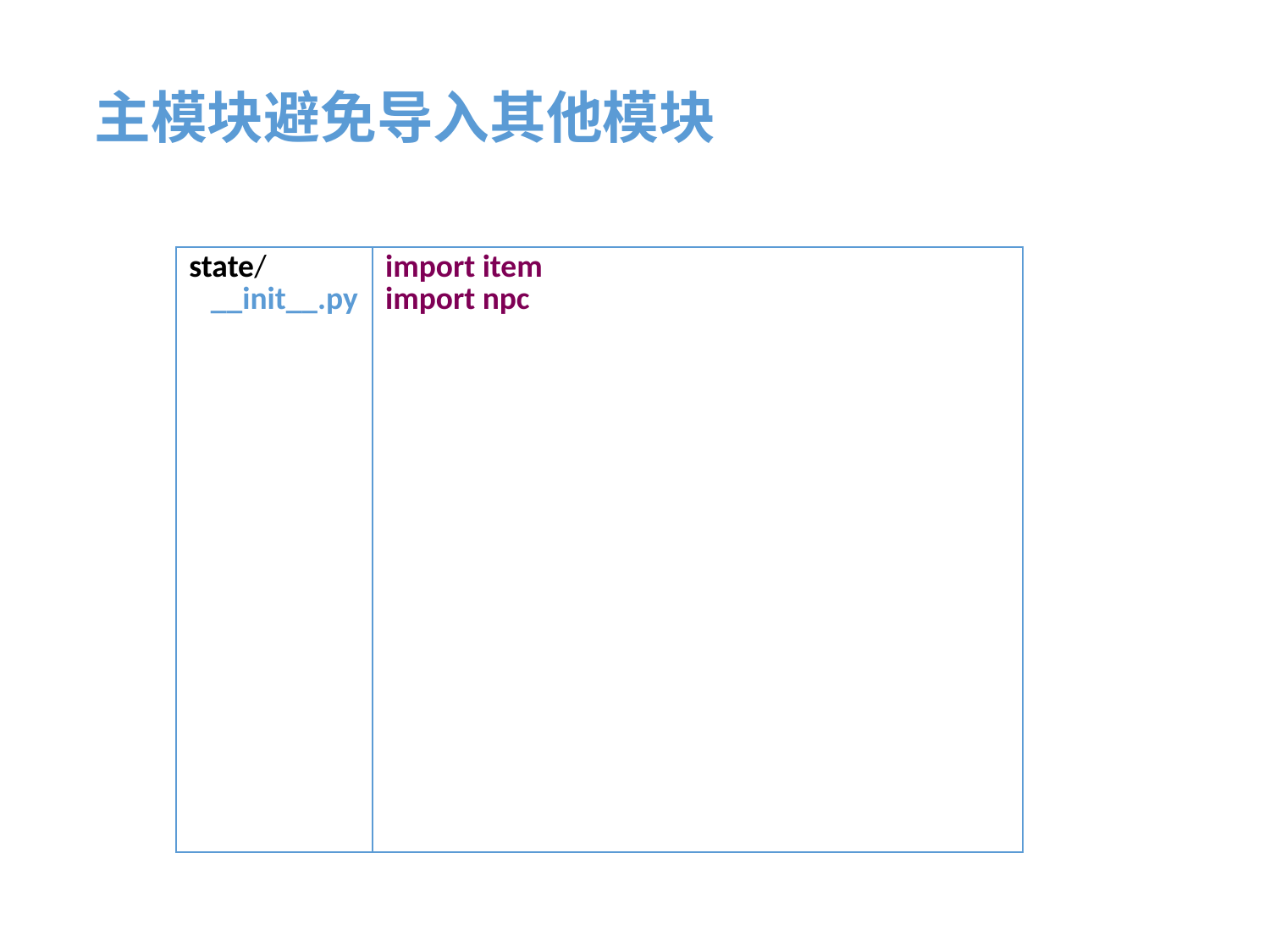

主模块避免导入其他模块
| state/ \_\_init\_\_.py | import item import npc |
| --- | --- |